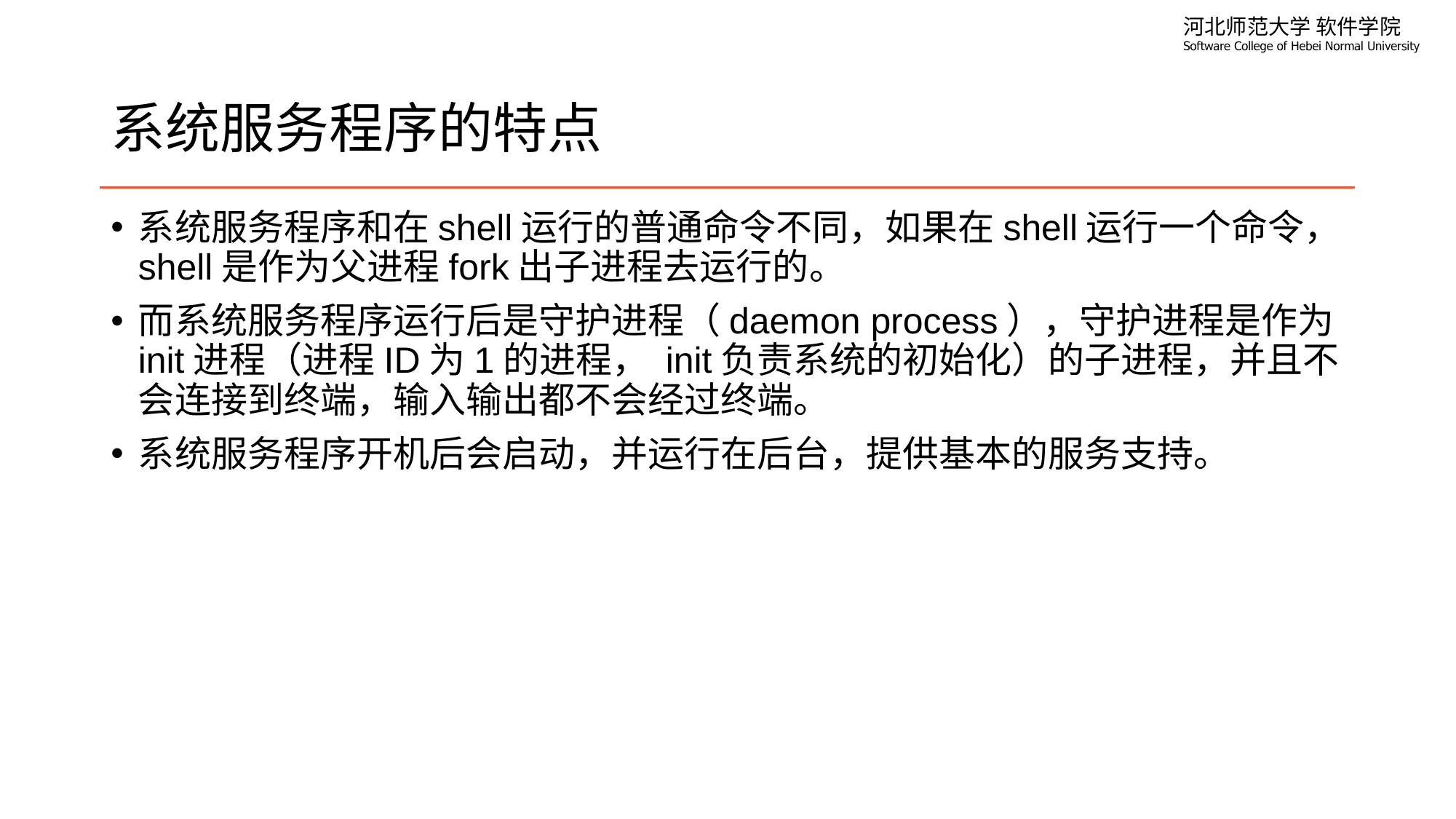

# 系统服务程序的特点
系统服务程序和在shell运行的普通命令不同，如果在shell运行一个命令，shell是作为父进程fork出子进程去运行的。
而系统服务程序运行后是守护进程（daemon process），守护进程是作为init进程（进程ID为1的进程， init负责系统的初始化）的子进程，并且不会连接到终端，输入输出都不会经过终端。
系统服务程序开机后会启动，并运行在后台，提供基本的服务支持。